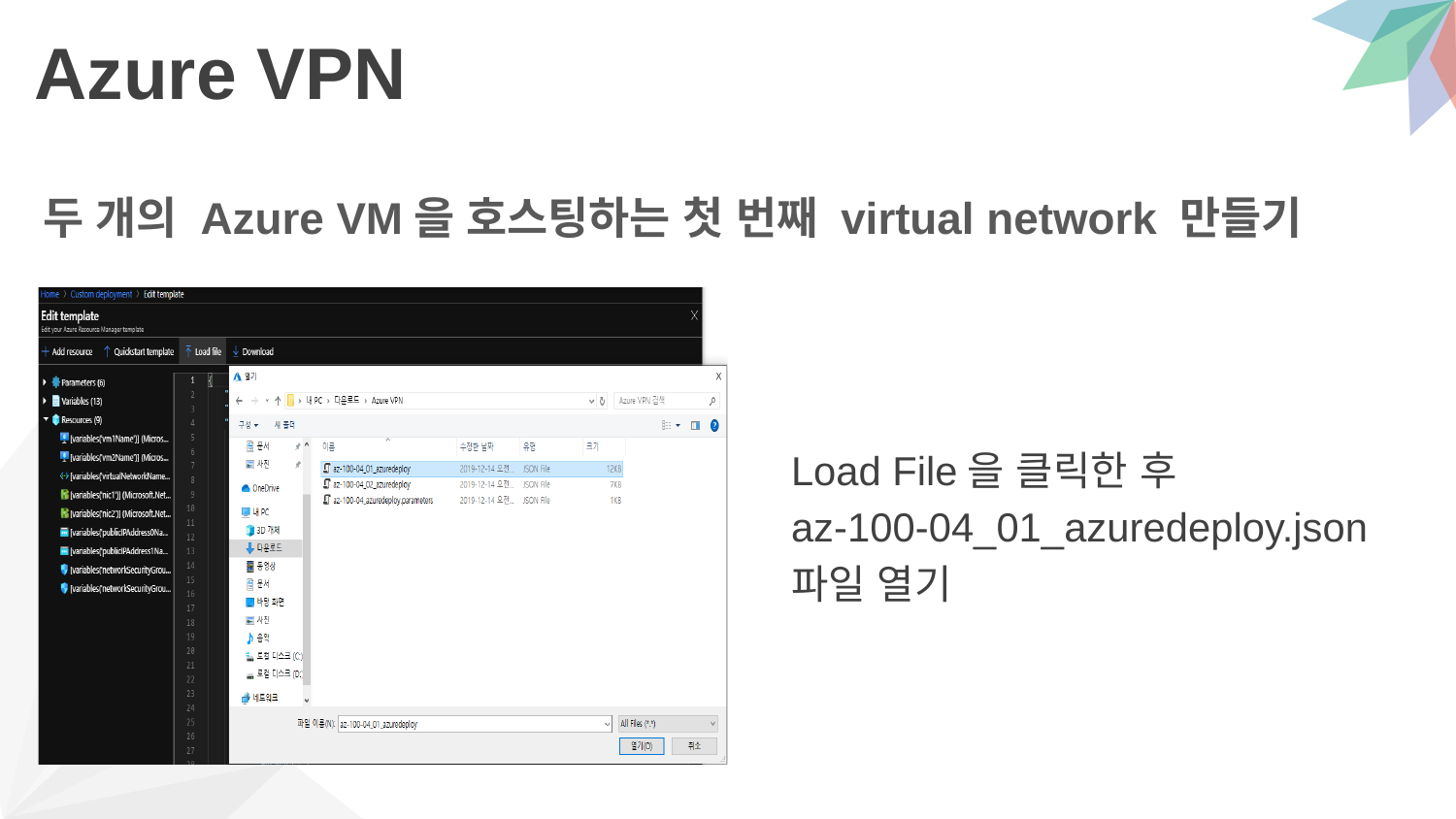

# Azure VPN
두 개의 Azure VM을 호스팅하는 첫 번째 virtual network 만들기

Load File을 클릭한 후
az-100-04_01_azuredeploy.json
파일 열기